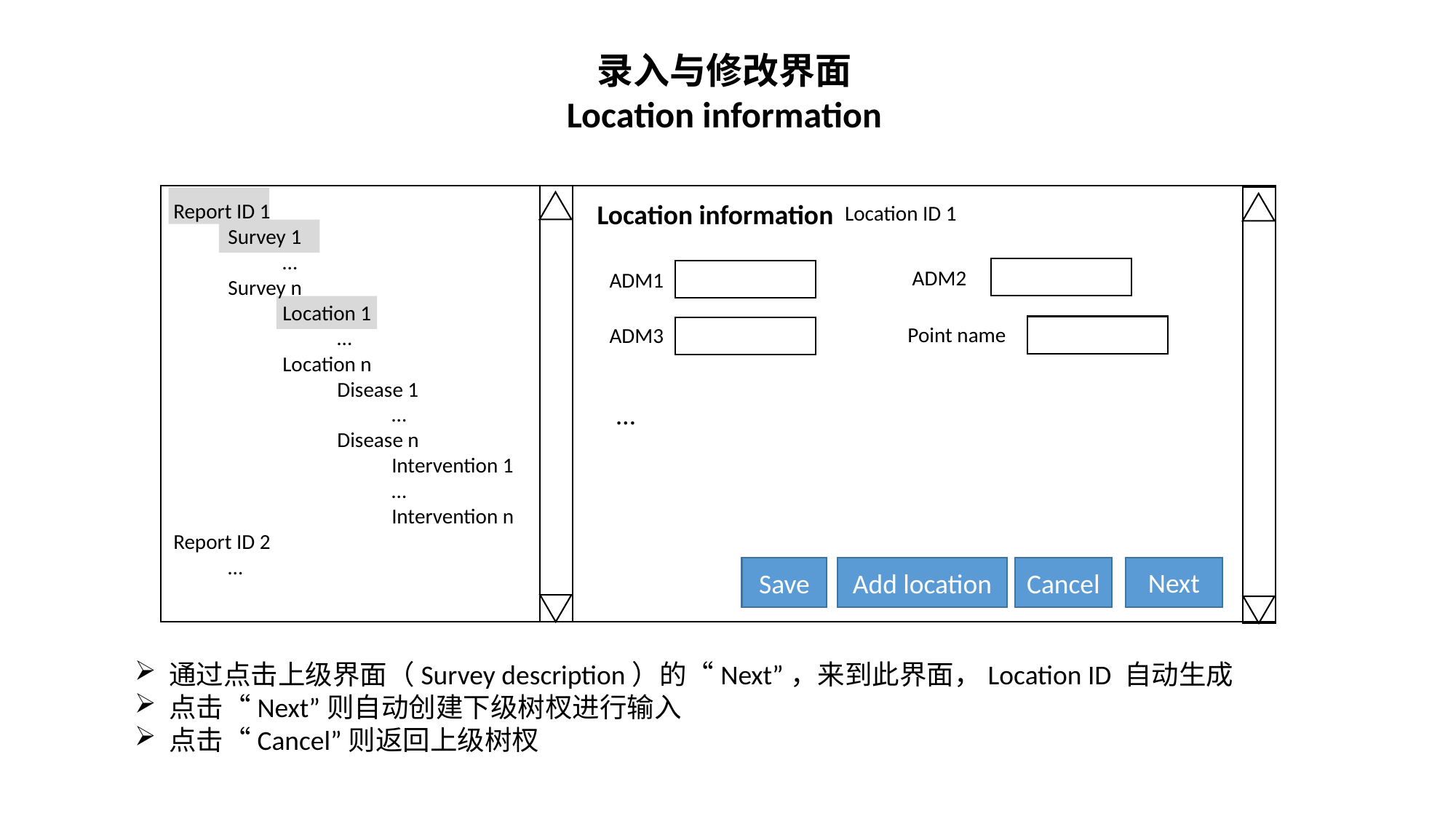

录入与修改界面
Location information

Report ID 1
Survey 1
…
Survey n
Location 1
…
Location n
Disease 1
…
Disease n
Intervention 1
…
Intervention n
Report ID 2
…

Location information

Location ID 1

ADM2

ADM1

Point name
ADM3

…
Next
Save
Add location
Cancel

通过点击上级界面（Survey description）的“Next”，来到此界面，Location ID 自动生成
点击“Next”则自动创建下级树杈进行输入
点击“Cancel”则返回上级树杈